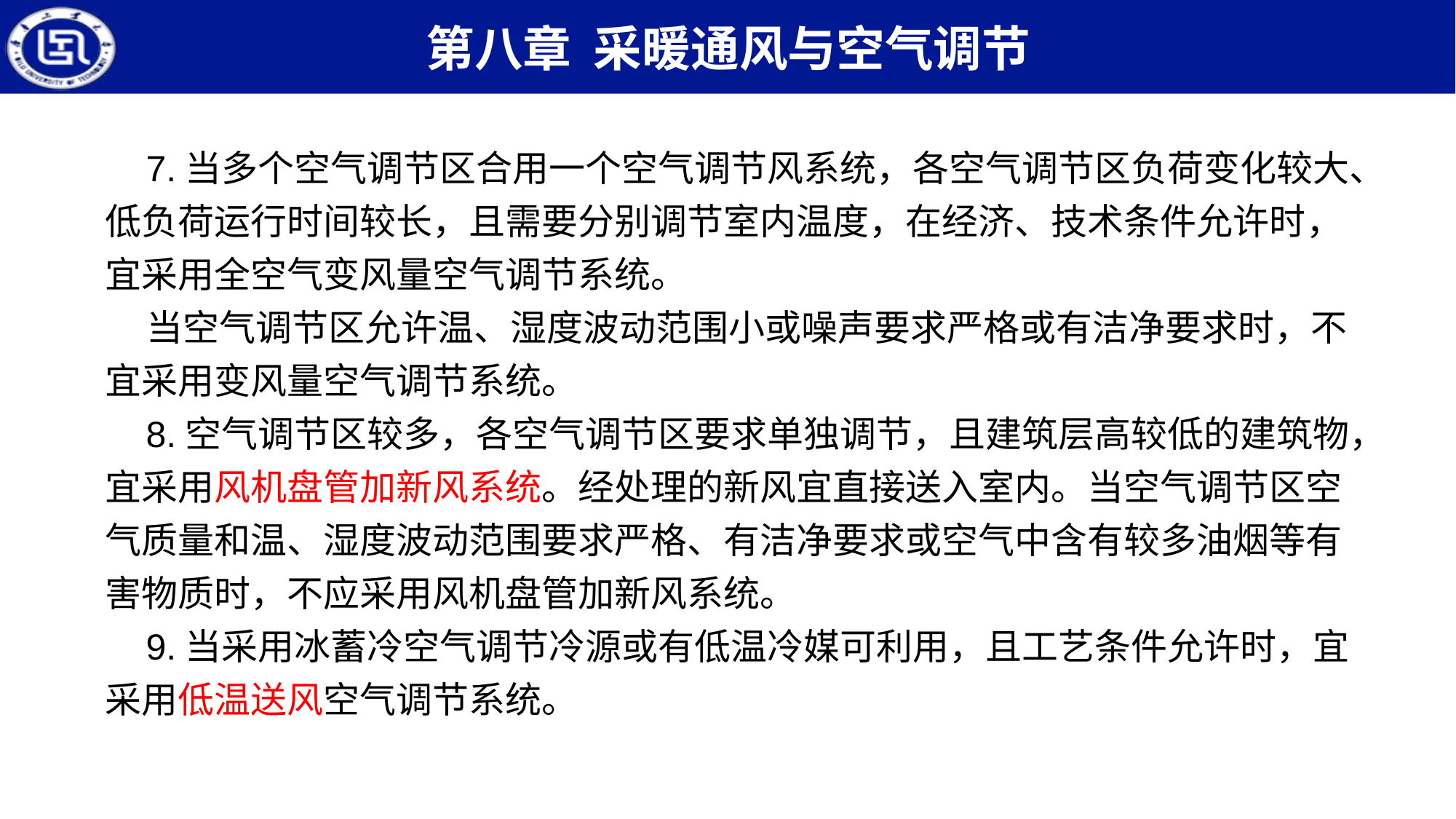

7.当多个空气调节区合用一个空气调节风系统，各空气调节区负荷变化较大、低负荷运行时间较长，且需要分别调节室内温度，在经济、技术条件允许时，宜采用全空气变风量空气调节系统。
    当空气调节区允许温、湿度波动范围小或噪声要求严格或有洁净要求时，不宜采用变风量空气调节系统。
    8.空气调节区较多，各空气调节区要求单独调节，且建筑层高较低的建筑物，宜采用风机盘管加新风系统。经处理的新风宜直接送入室内。当空气调节区空气质量和温、湿度波动范围要求严格、有洁净要求或空气中含有较多油烟等有害物质时，不应采用风机盘管加新风系统。
    9.当采用冰蓄冷空气调节冷源或有低温冷媒可利用，且工艺条件允许时，宜采用低温送风空气调节系统。